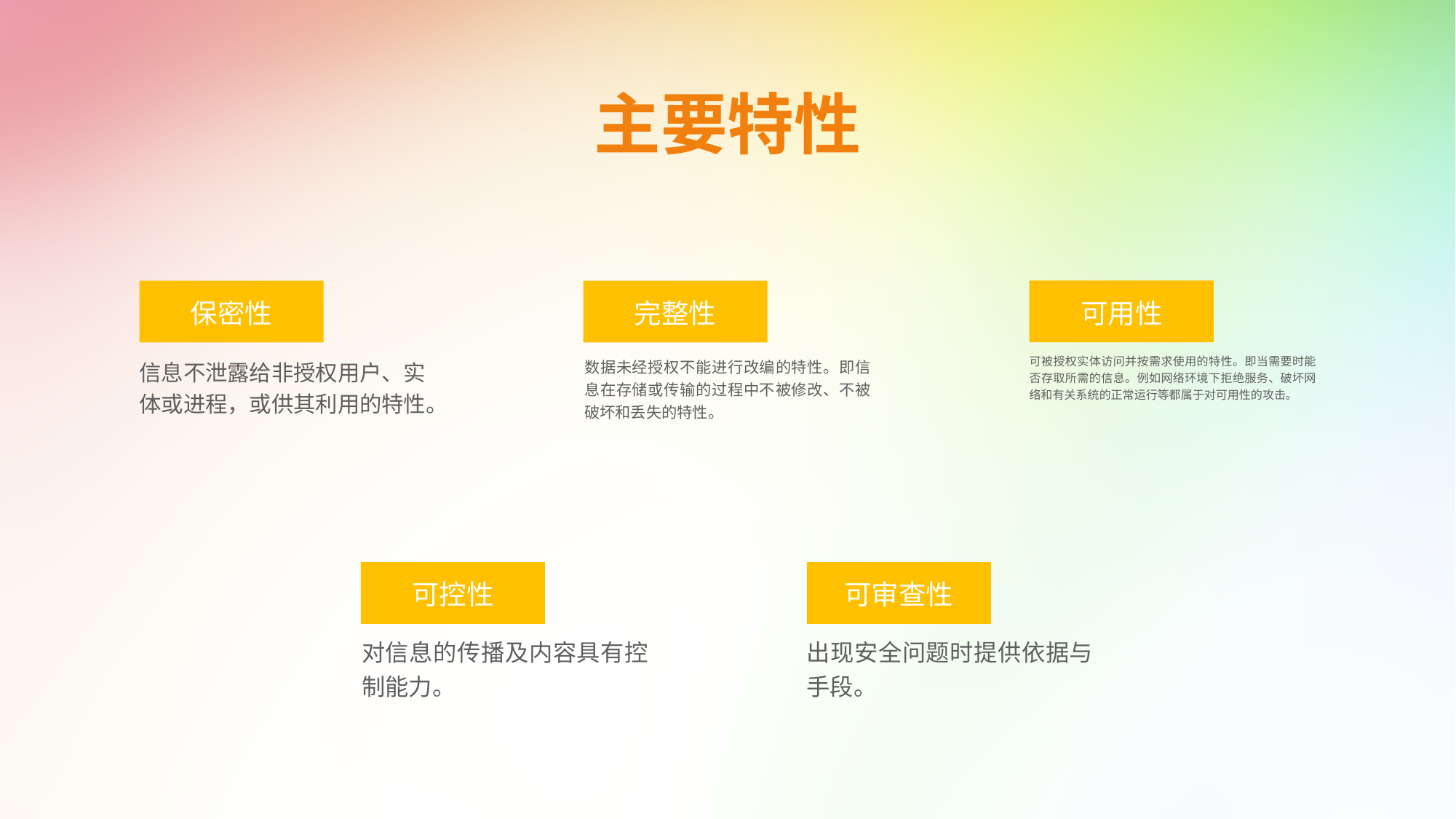

主要特性
可用性
可被授权实体访问并按需求使用的特性。即当需要时能否存取所需的信息。例如网络环境下拒绝服务、破坏网络和有关系统的正常运行等都属于对可用性的攻击。
保密性
信息不泄露给非授权用户、实体或进程，或供其利用的特性。
完整性
数据未经授权不能进行改编的特性。即信息在存储或传输的过程中不被修改、不被破坏和丢失的特性。
可控性
对信息的传播及内容具有控制能力。
可审查性
出现安全问题时提供依据与手段。